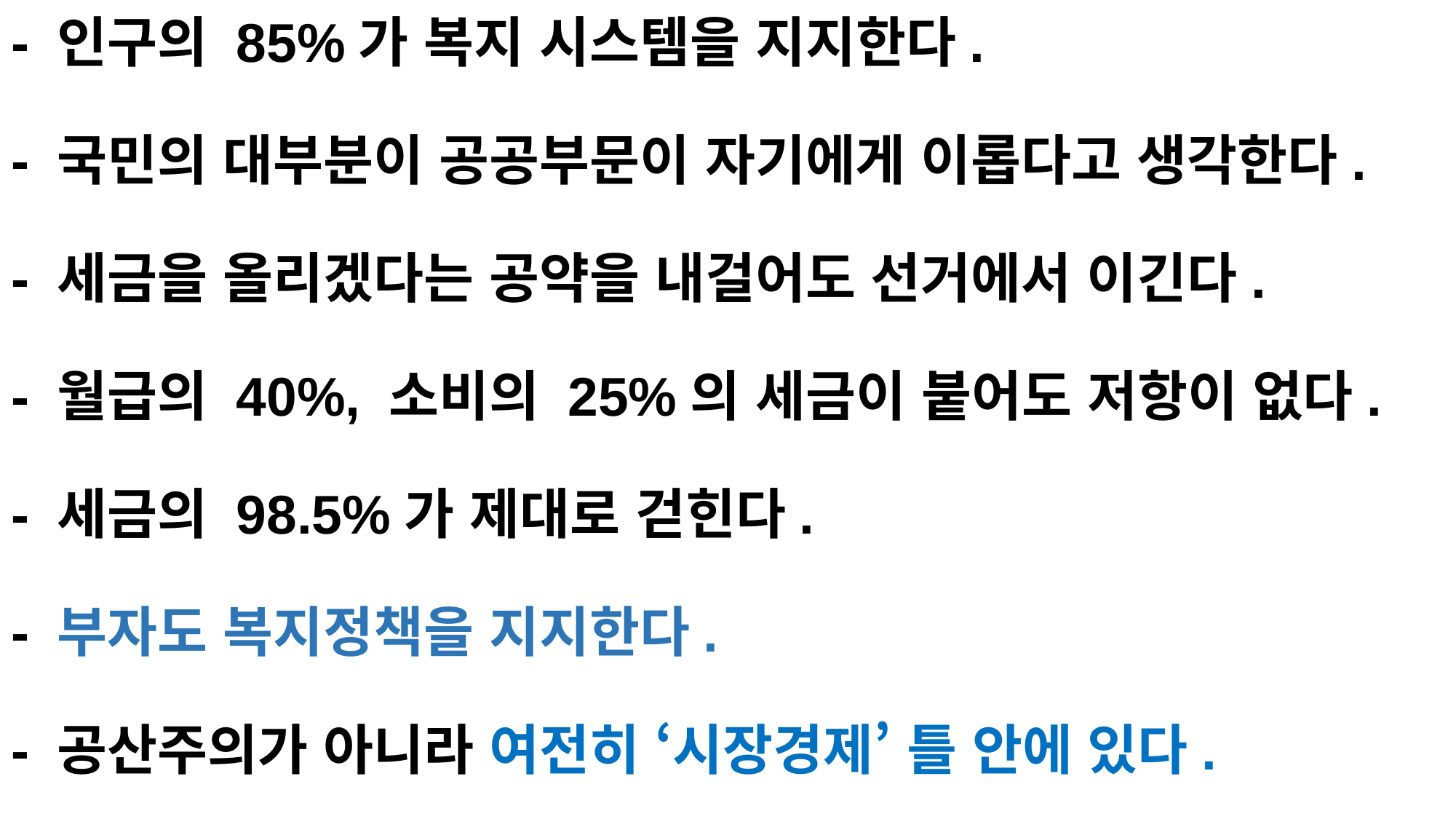

# - 인구의 85%가 복지 시스템을 지지한다. - 국민의 대부분이 공공부문이 자기에게 이롭다고 생각한다. - 세금을 올리겠다는 공약을 내걸어도 선거에서 이긴다. - 월급의 40%, 소비의 25%의 세금이 붙어도 저항이 없다. - 세금의 98.5%가 제대로 걷힌다. - 부자도 복지정책을 지지한다. - 공산주의가 아니라 여전히 ‘시장경제’ 틀 안에 있다.